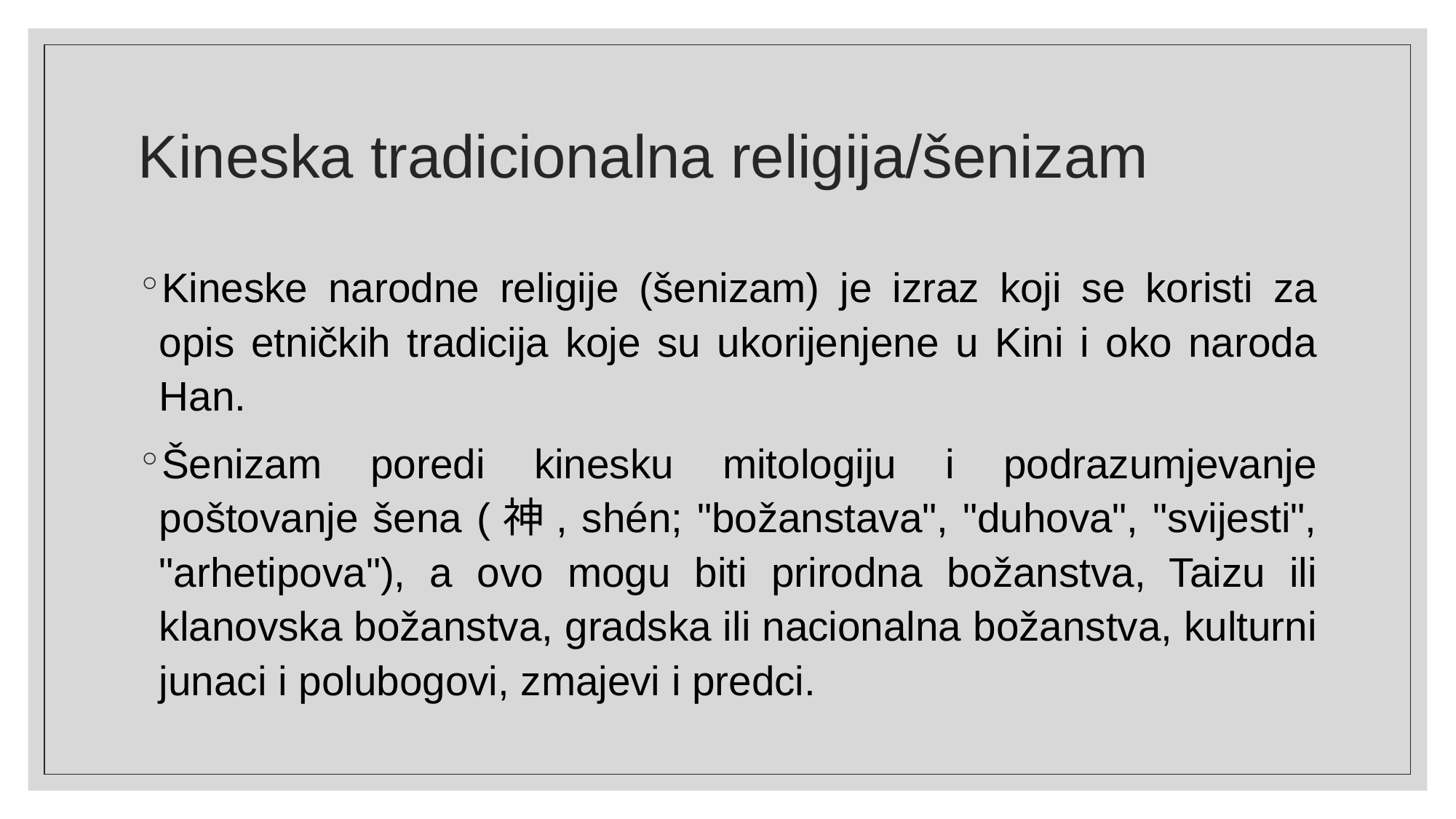

# Kineska tradicionalna religija/šenizam
Kineske narodne religije (šenizam) je izraz koji se koristi za opis etničkih tradicija koje su ukorijenjene u Kini i oko naroda Han.
Šenizam poredi kinesku mitologiju i podrazumjevanje poštovanje šena (神, shén; "božanstava", "duhova", "svijesti", "arhetipova"), a ovo mogu biti prirodna božanstva, Taizu ili klanovska božanstva, gradska ili nacionalna božanstva, kulturni junaci i polubogovi, zmajevi i predci.